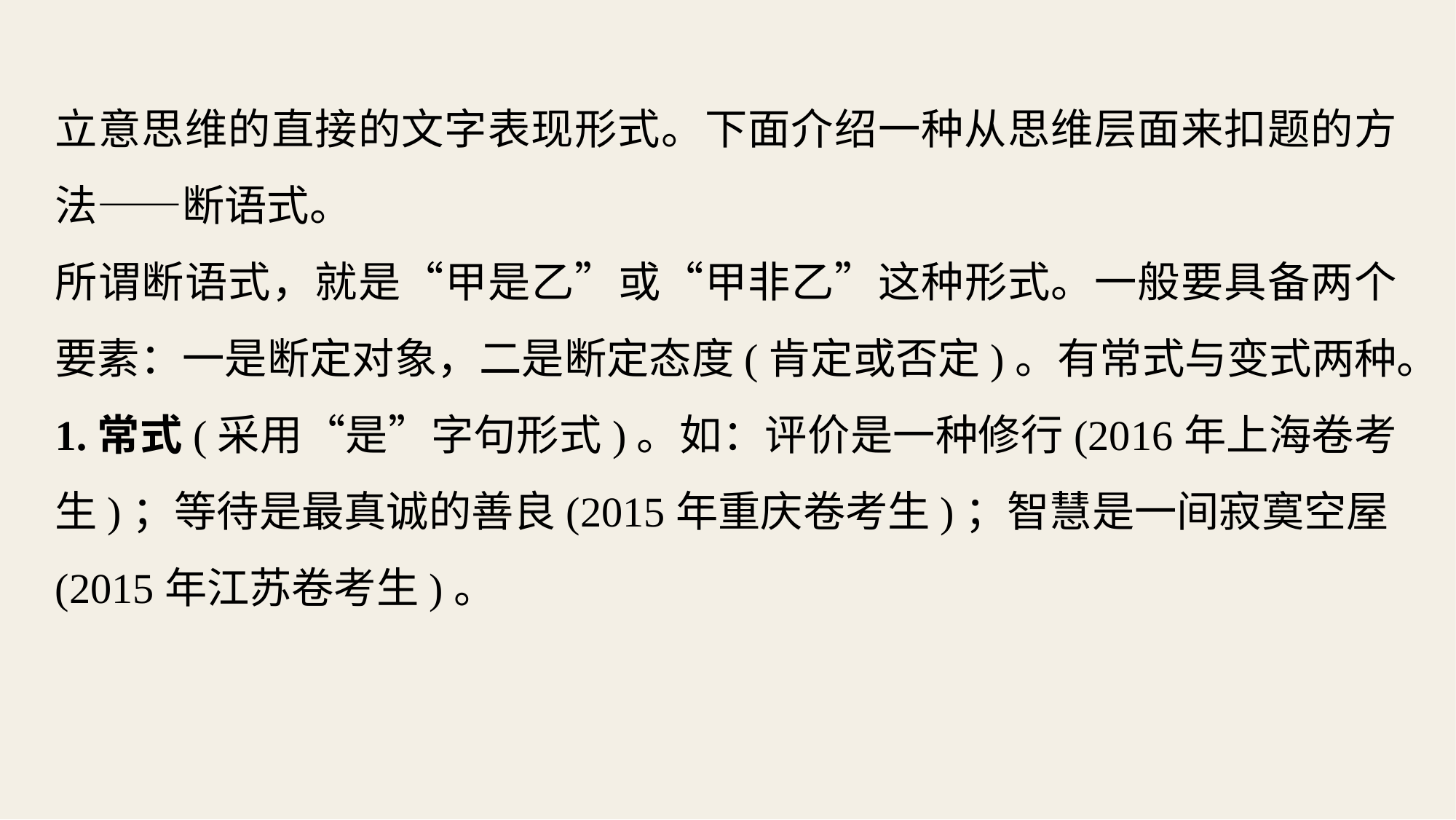

立意思维的直接的文字表现形式。下面介绍一种从思维层面来扣题的方法——断语式。
所谓断语式，就是“甲是乙”或“甲非乙”这种形式。一般要具备两个要素：一是断定对象，二是断定态度(肯定或否定)。有常式与变式两种。
1.常式(采用“是”字句形式)。如：评价是一种修行(2016年上海卷考生)；等待是最真诚的善良(2015年重庆卷考生)；智慧是一间寂寞空屋(2015年江苏卷考生)。